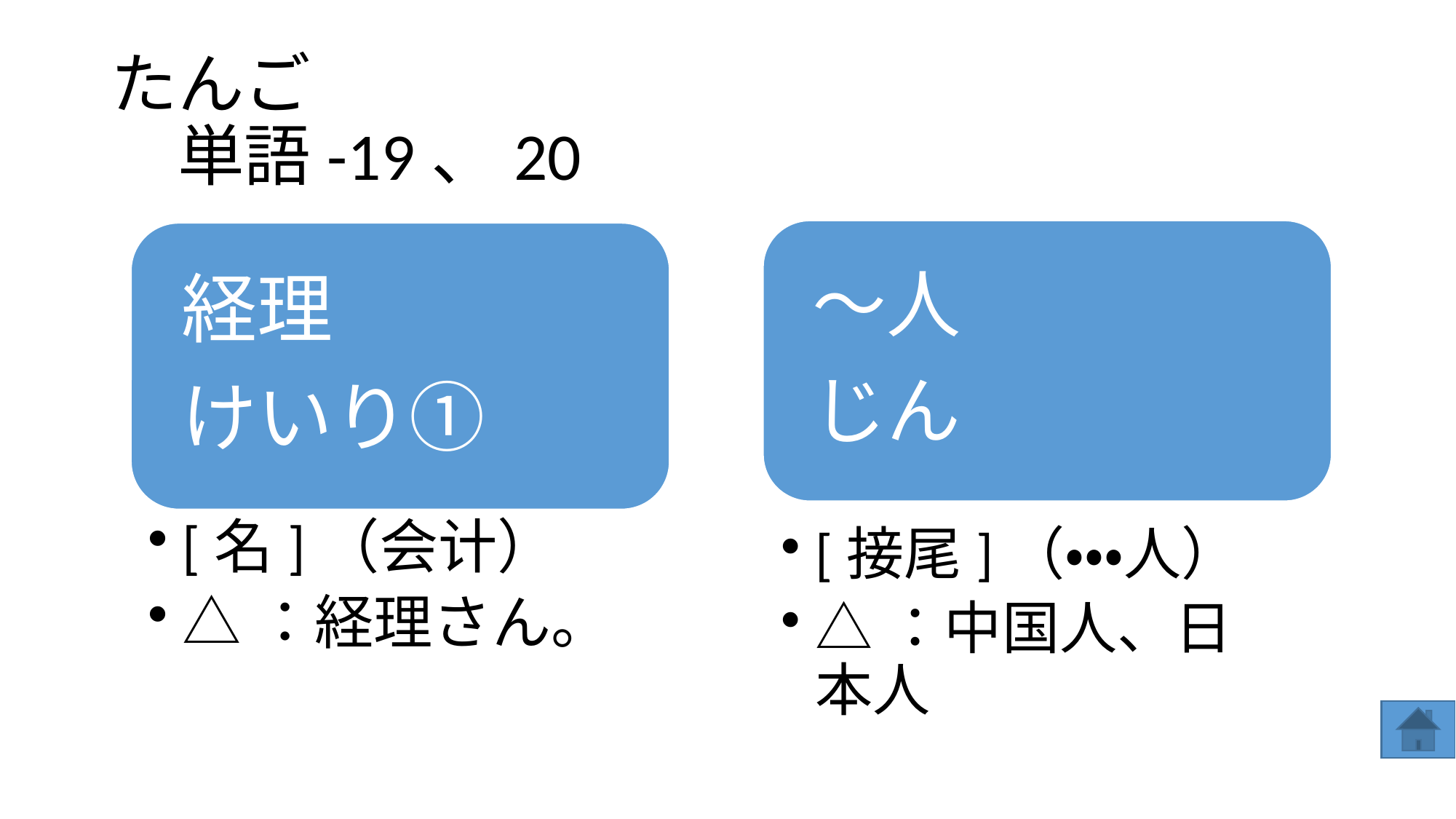

# たんご 　単語-19、20
経理
けいり①
[名]（会计）
△：経理さん。
～人
じん
[接尾]（・・・人）
△：中国人、日本人